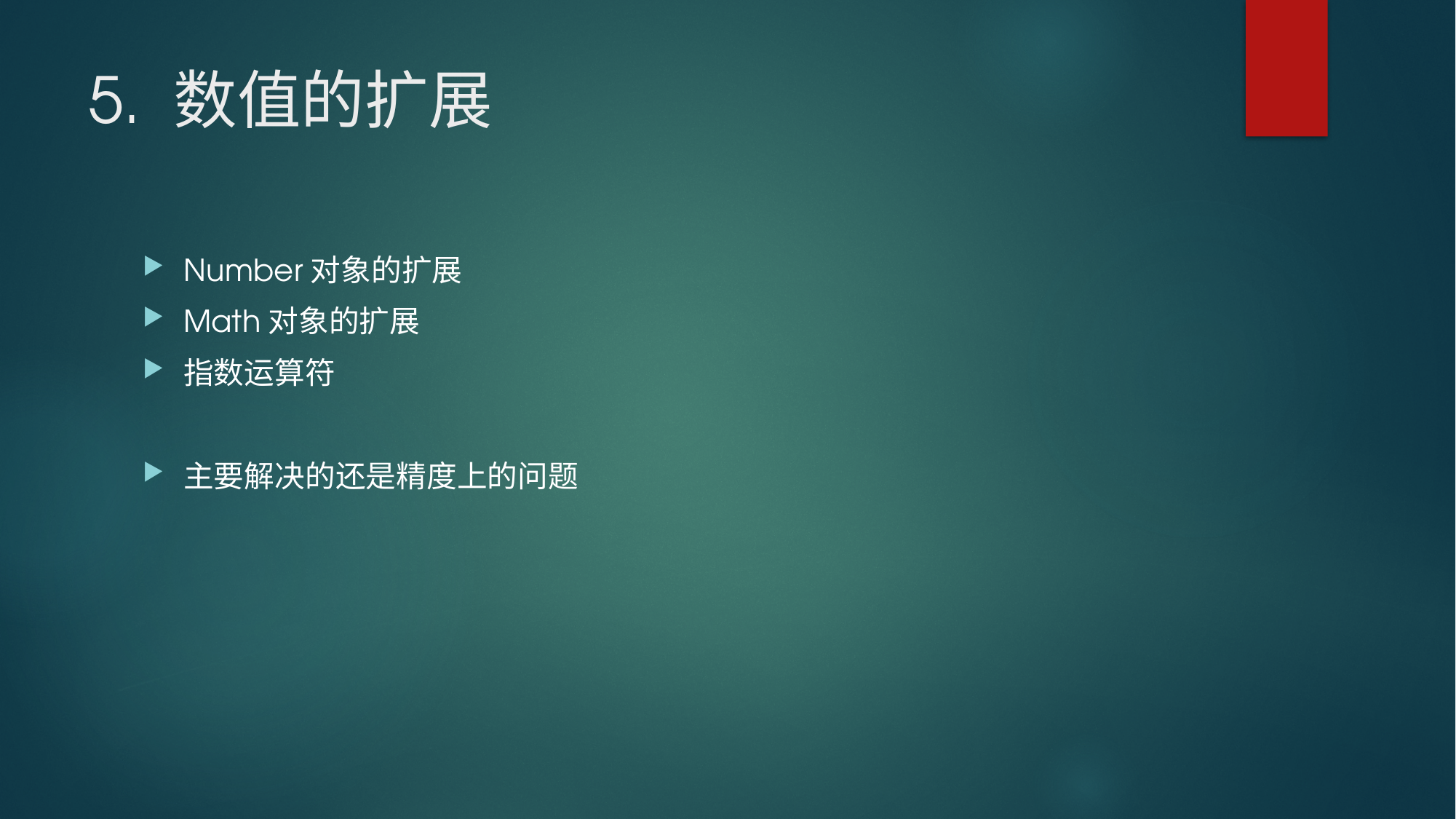

# 5. 数值的扩展
Number对象的扩展
Math对象的扩展
指数运算符

主要解决的还是精度上的问题